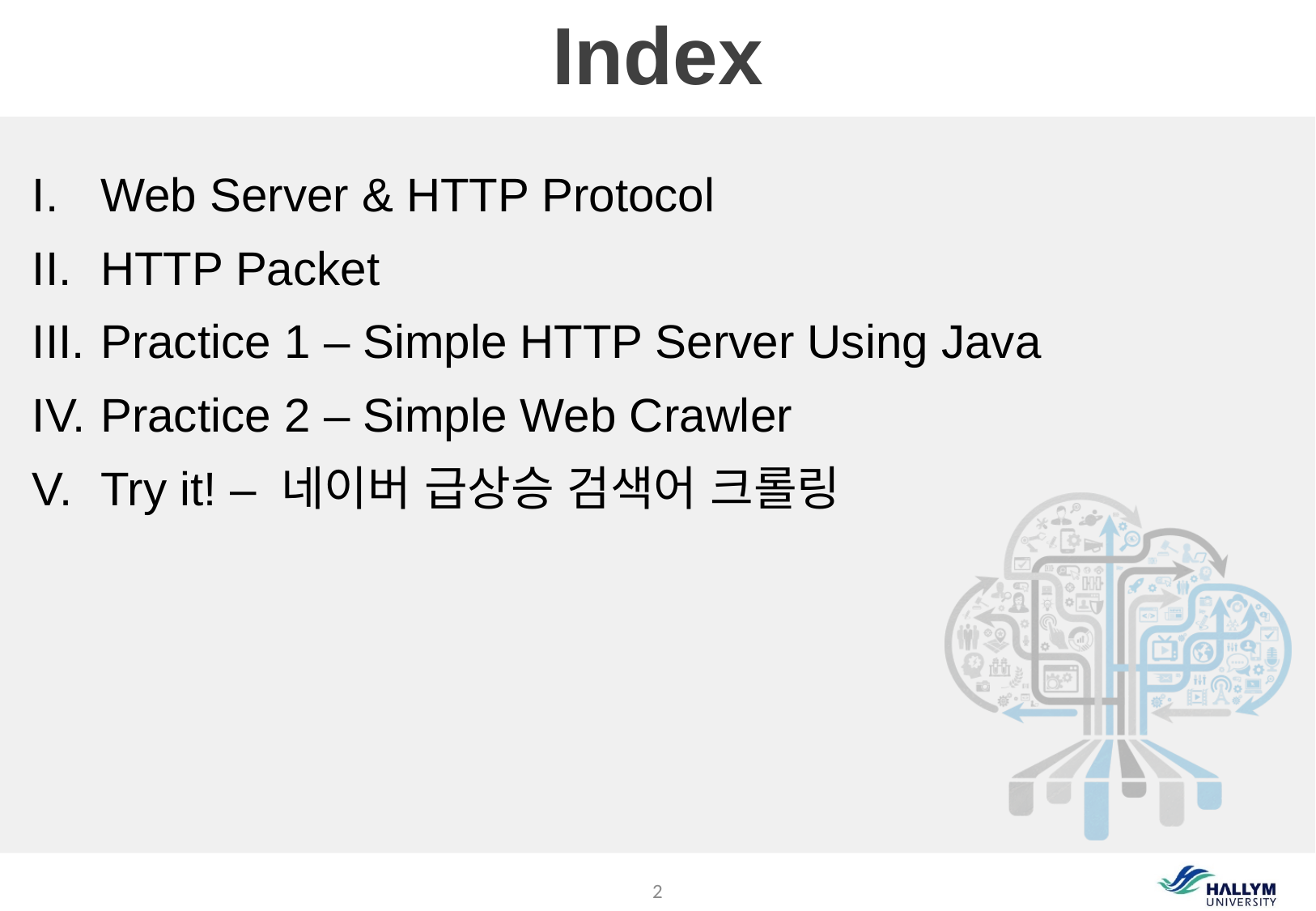

# Index
Web Server & HTTP Protocol
HTTP Packet
Practice 1 – Simple HTTP Server Using Java
Practice 2 – Simple Web Crawler
Try it! – 네이버 급상승 검색어 크롤링
2